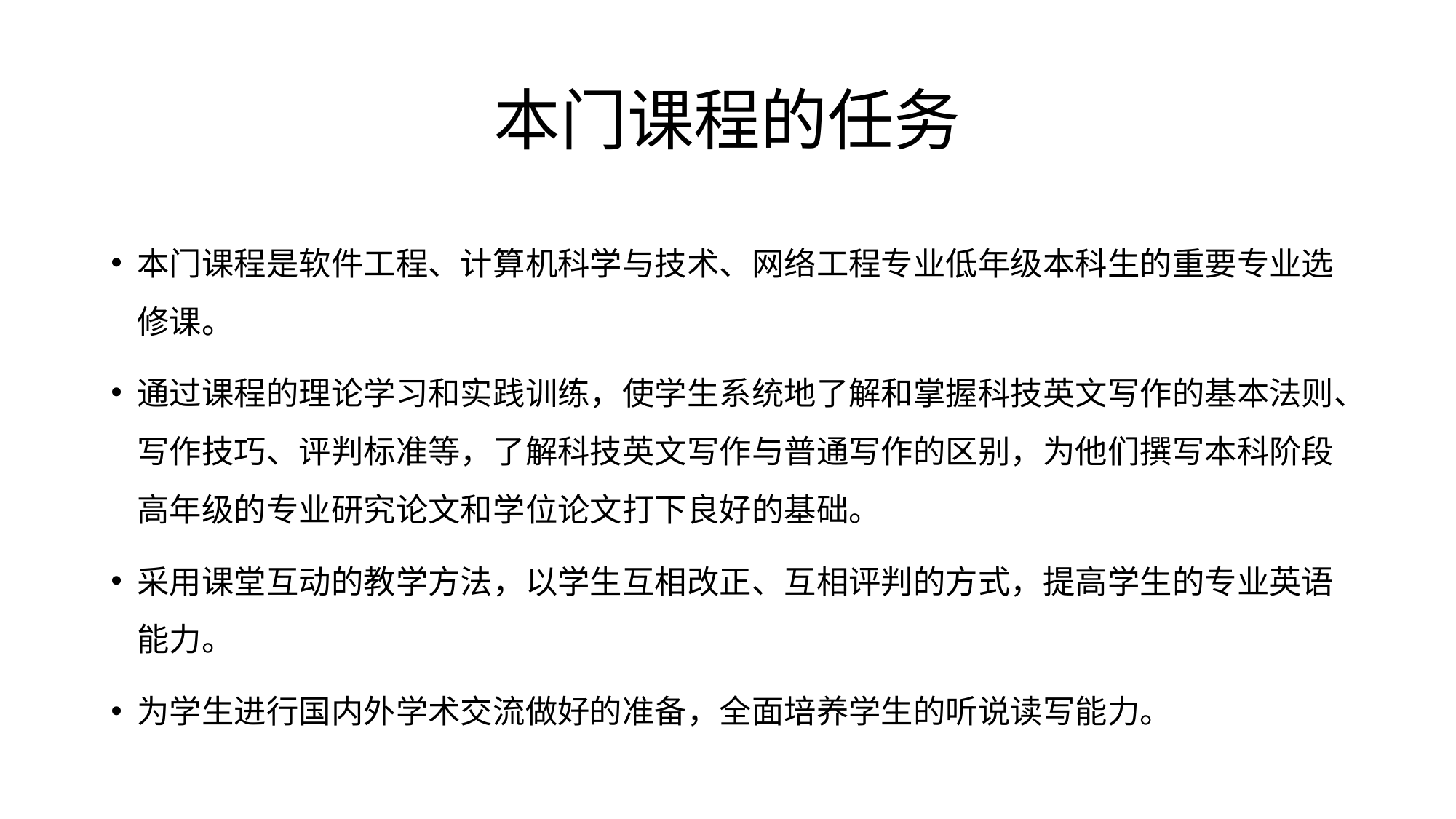

# 本门课程的任务
本门课程是软件工程、计算机科学与技术、网络工程专业低年级本科生的重要专业选修课。
通过课程的理论学习和实践训练，使学生系统地了解和掌握科技英文写作的基本法则、写作技巧、评判标准等，了解科技英文写作与普通写作的区别，为他们撰写本科阶段高年级的专业研究论文和学位论文打下良好的基础。
采用课堂互动的教学方法，以学生互相改正、互相评判的方式，提高学生的专业英语能力。
为学生进行国内外学术交流做好的准备，全面培养学生的听说读写能力。